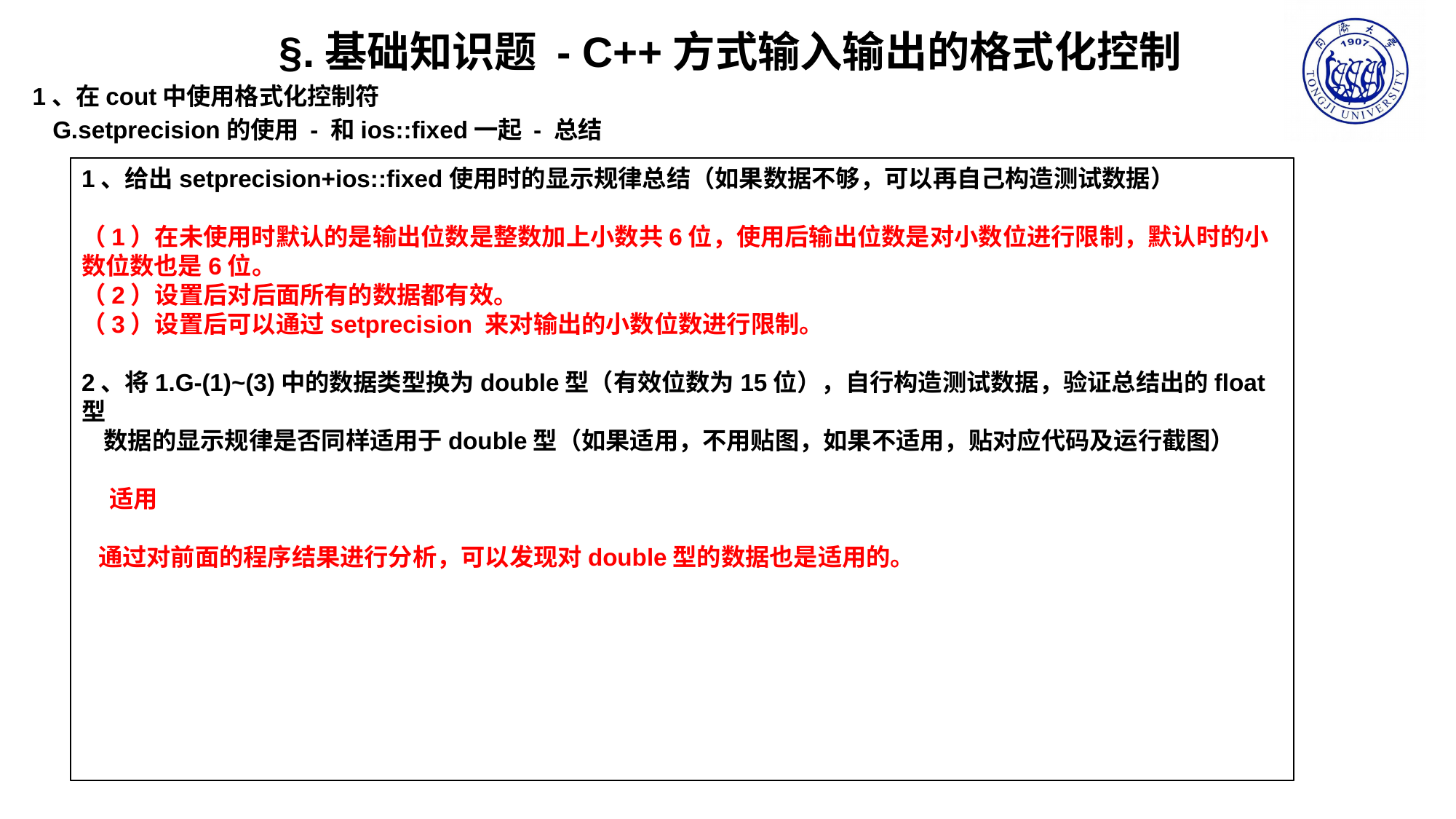

§.基础知识题 - C++方式输入输出的格式化控制
1、在cout中使用格式化控制符
   G.setprecision的使用 - 和ios::fixed一起 - 总结
1、给出setprecision+ios::fixed使用时的显示规律总结（如果数据不够，可以再自己构造测试数据）

（1）在未使用时默认的是输出位数是整数加上小数共6位，使用后输出位数是对小数位进行限制，默认时的小数位数也是6位。
（2）设置后对后面所有的数据都有效。
（3）设置后可以通过setprecision 来对输出的小数位数进行限制。

2、将1.G-(1)~(3)中的数据类型换为double型（有效位数为15位），自行构造测试数据，验证总结出的float型
   数据的显示规律是否同样适用于double型（如果适用，不用贴图，如果不适用，贴对应代码及运行截图）

    适用

  通过对前面的程序结果进行分析，可以发现对double型的数据也是适用的。